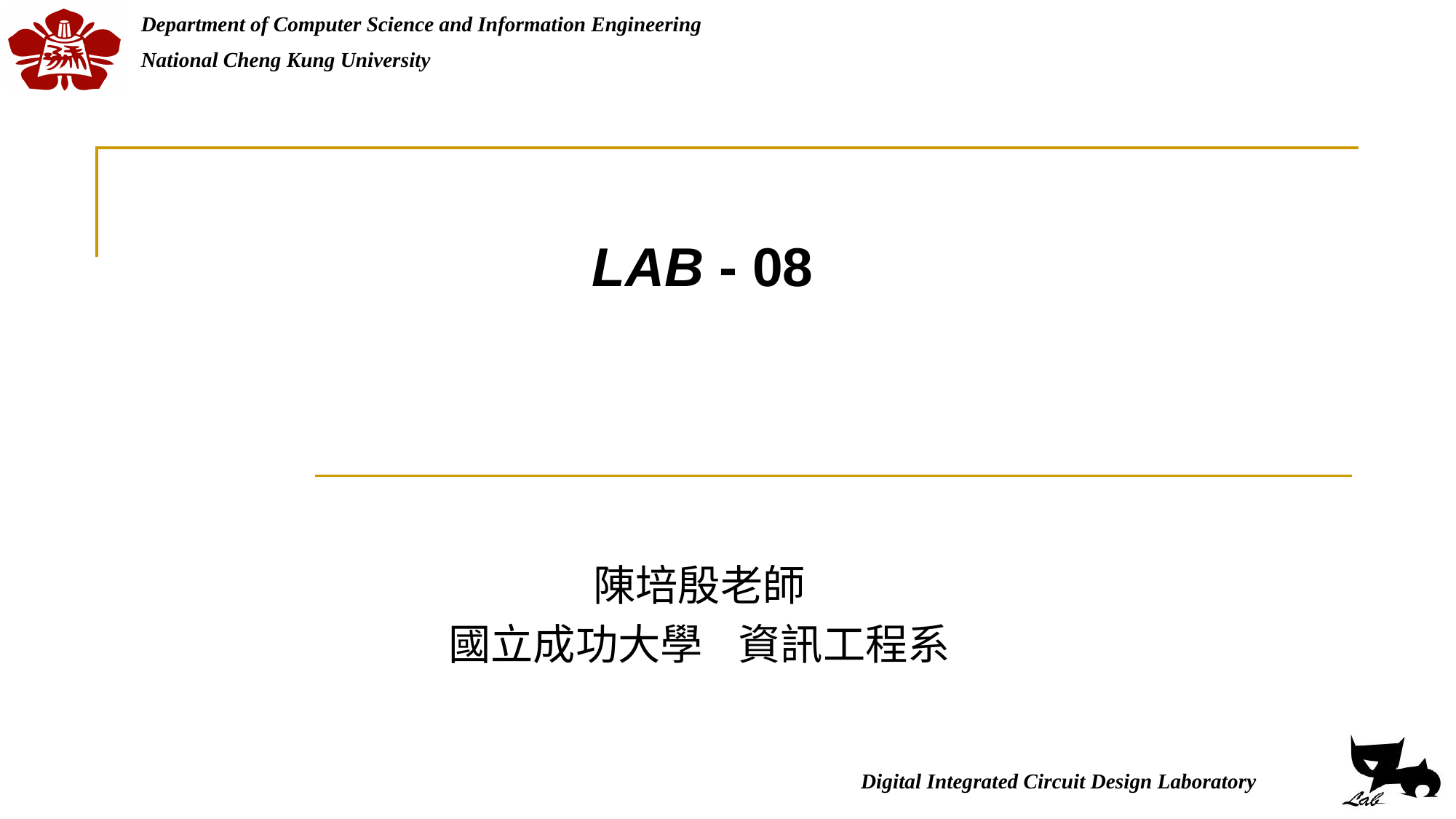

# LAB - 08
陳培殷老師
國立成功大學   資訊工程系